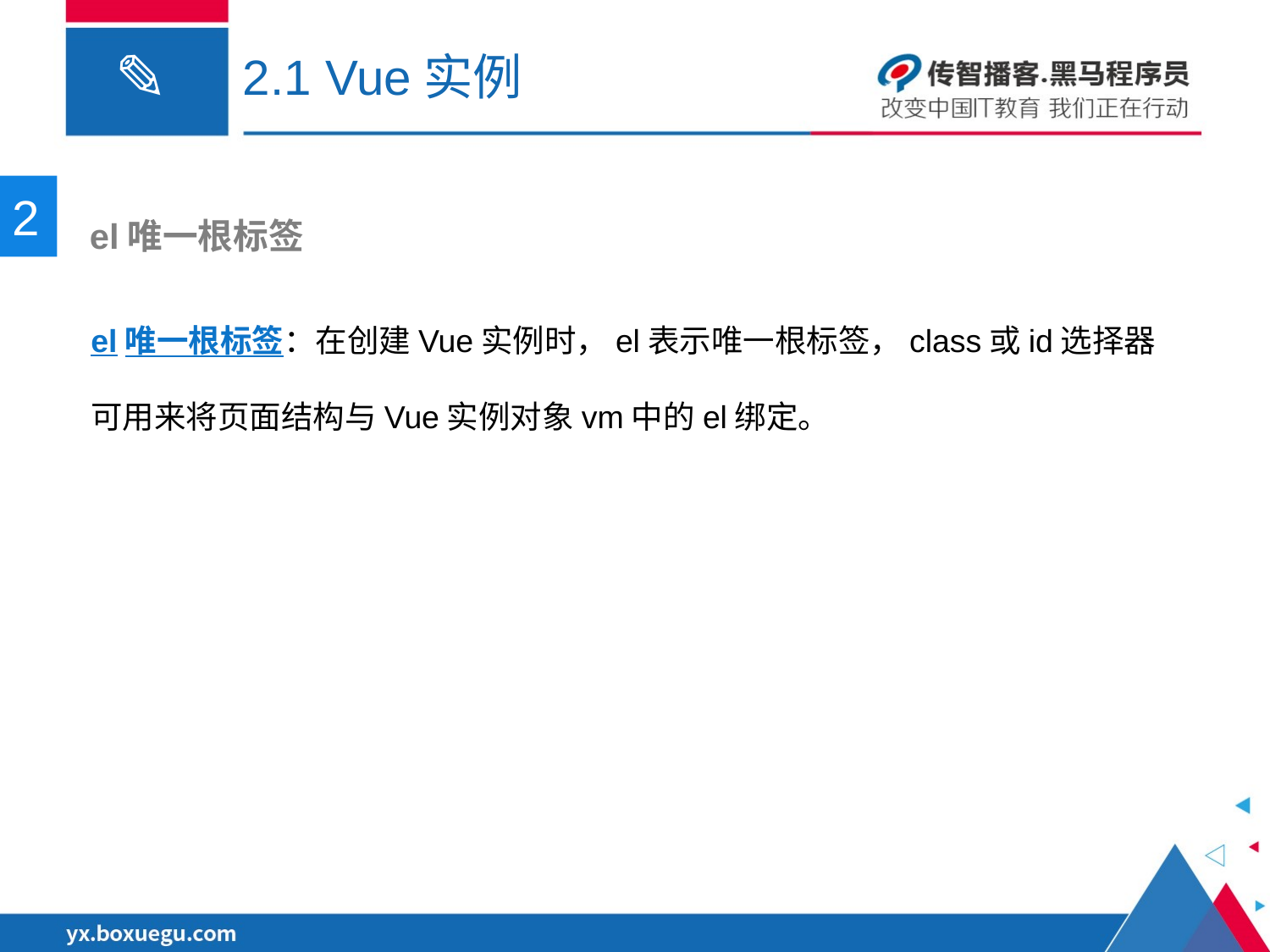

# 2.1 Vue实例

2
  el唯一根标签
el唯一根标签：在创建Vue实例时，el表示唯一根标签，class或id选择器可用来将页面结构与Vue实例对象vm中的el绑定。